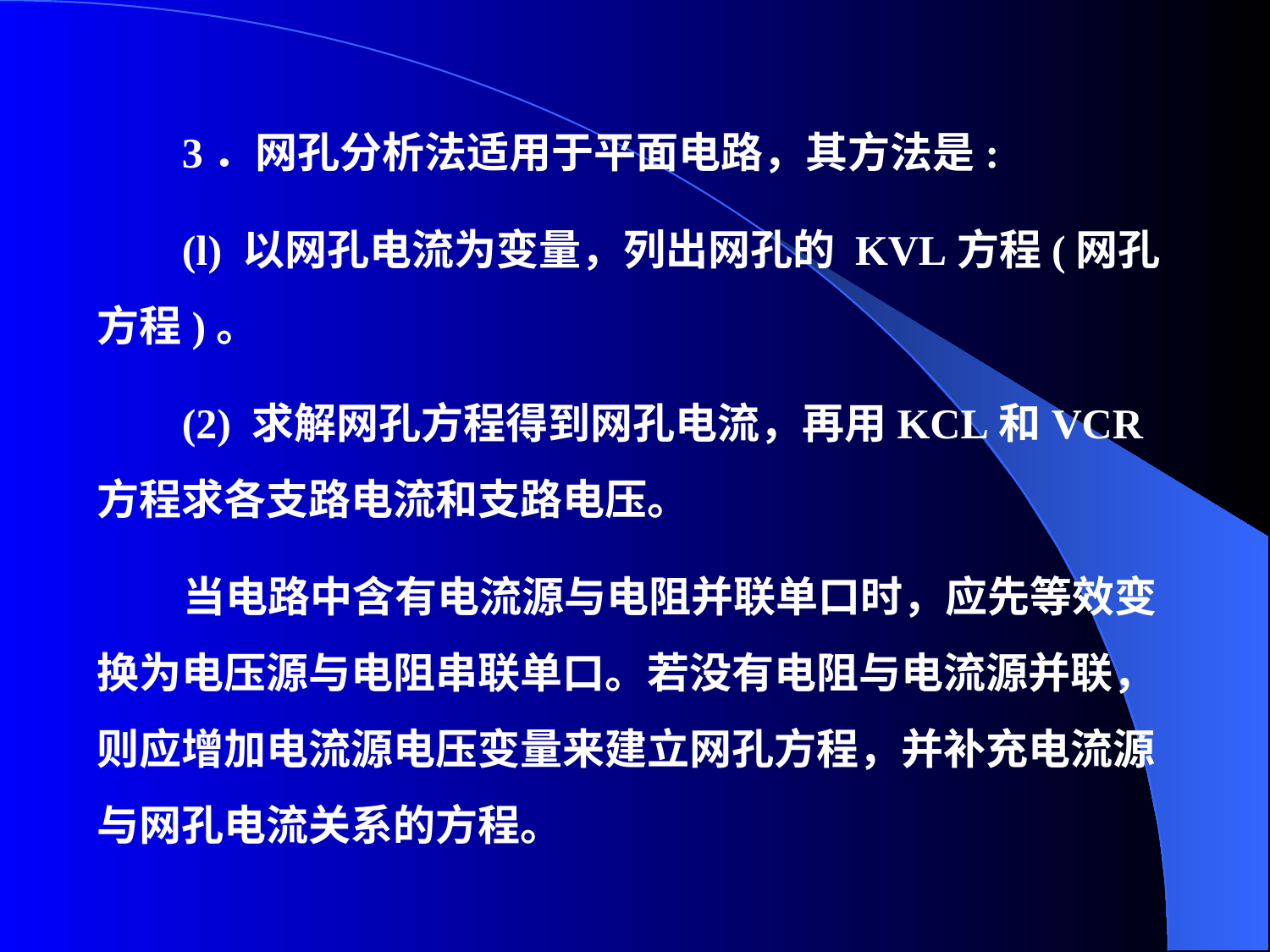

3．网孔分析法适用于平面电路，其方法是:
        (l) 以网孔电流为变量，列出网孔的 KVL方程(网孔方程)。
        (2) 求解网孔方程得到网孔电流，再用KCL和VCR方程求各支路电流和支路电压。
        当电路中含有电流源与电阻并联单口时，应先等效变换为电压源与电阻串联单口。若没有电阻与电流源并联，则应增加电流源电压变量来建立网孔方程，并补充电流源与网孔电流关系的方程。